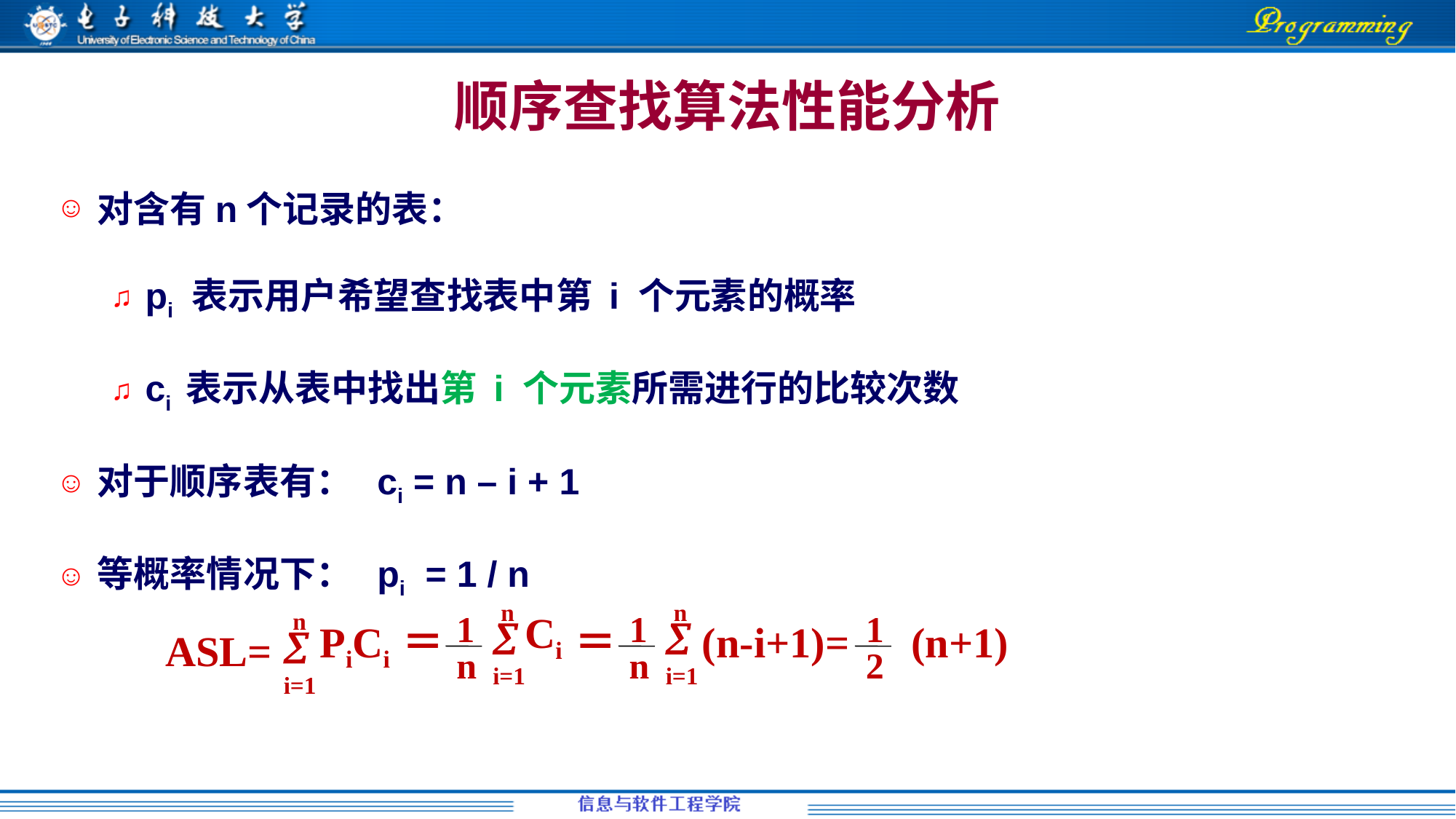

# 顺序查找算法性能分析
对含有n个记录的表：
pi 表示用户希望查找表中第 i 个元素的概率
ci 表示从表中找出第 i 个元素所需进行的比较次数
对于顺序表有：  ci = n – i + 1
等概率情况下：  pi  = 1 / n

n
∑
i=1
Ci
1
n

n
∑
i=1
1
(n-i+1)=
n

n
∑
i=1
PiCi
1
＝
＝
(n+1)
ASL=
2